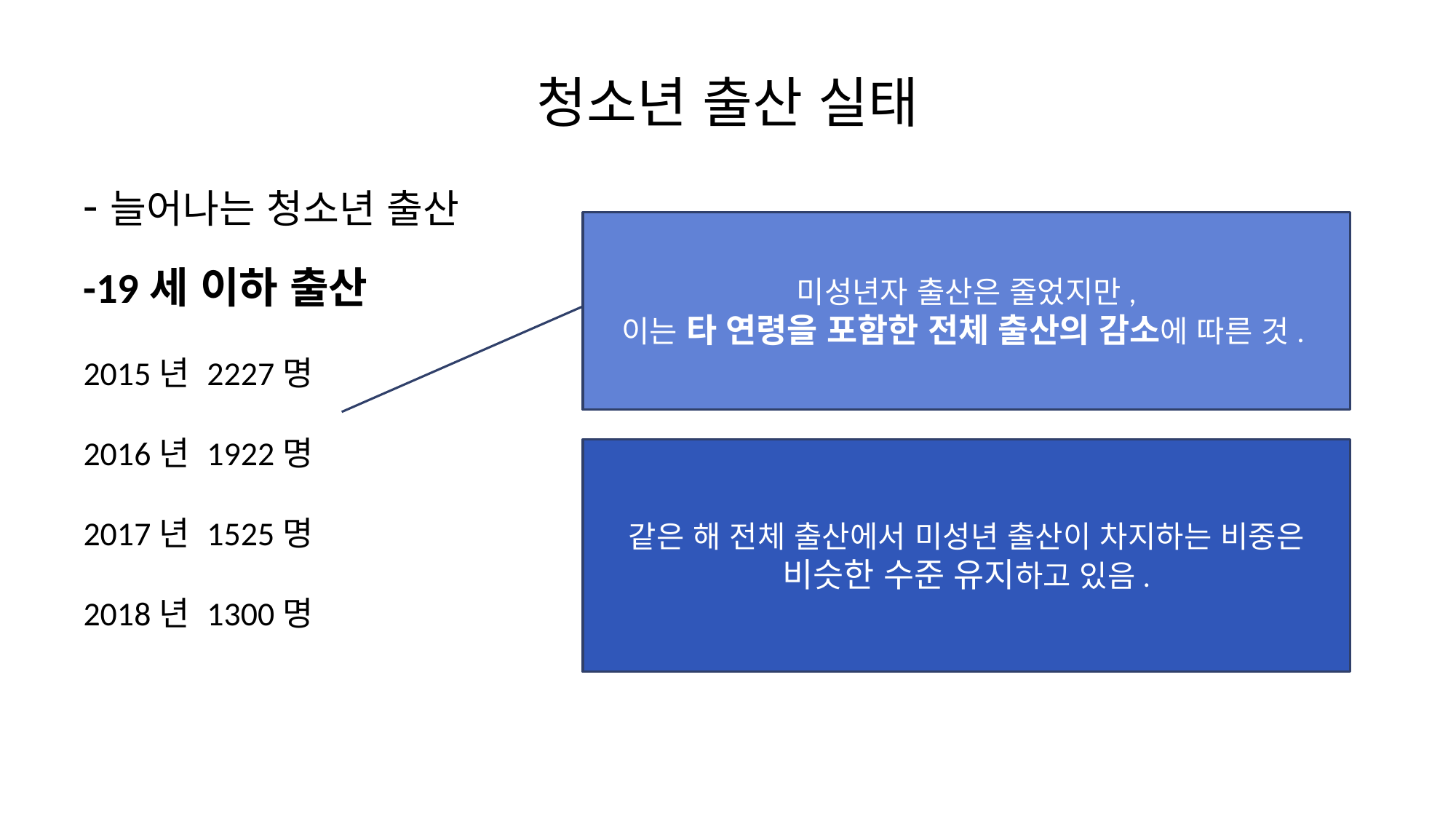

# 청소년 출산 실태
-늘어나는 청소년 출산
미성년자 출산은 줄었지만,
이는 타 연령을 포함한 전체 출산의 감소에 따른 것.
-19세 이하 출산

2015년 2227명

2016년 1922명

2017년 1525명

2018년 1300명

같은 해 전체 출산에서 미성년 출산이 차지하는 비중은
비슷한 수준 유지하고 있음.